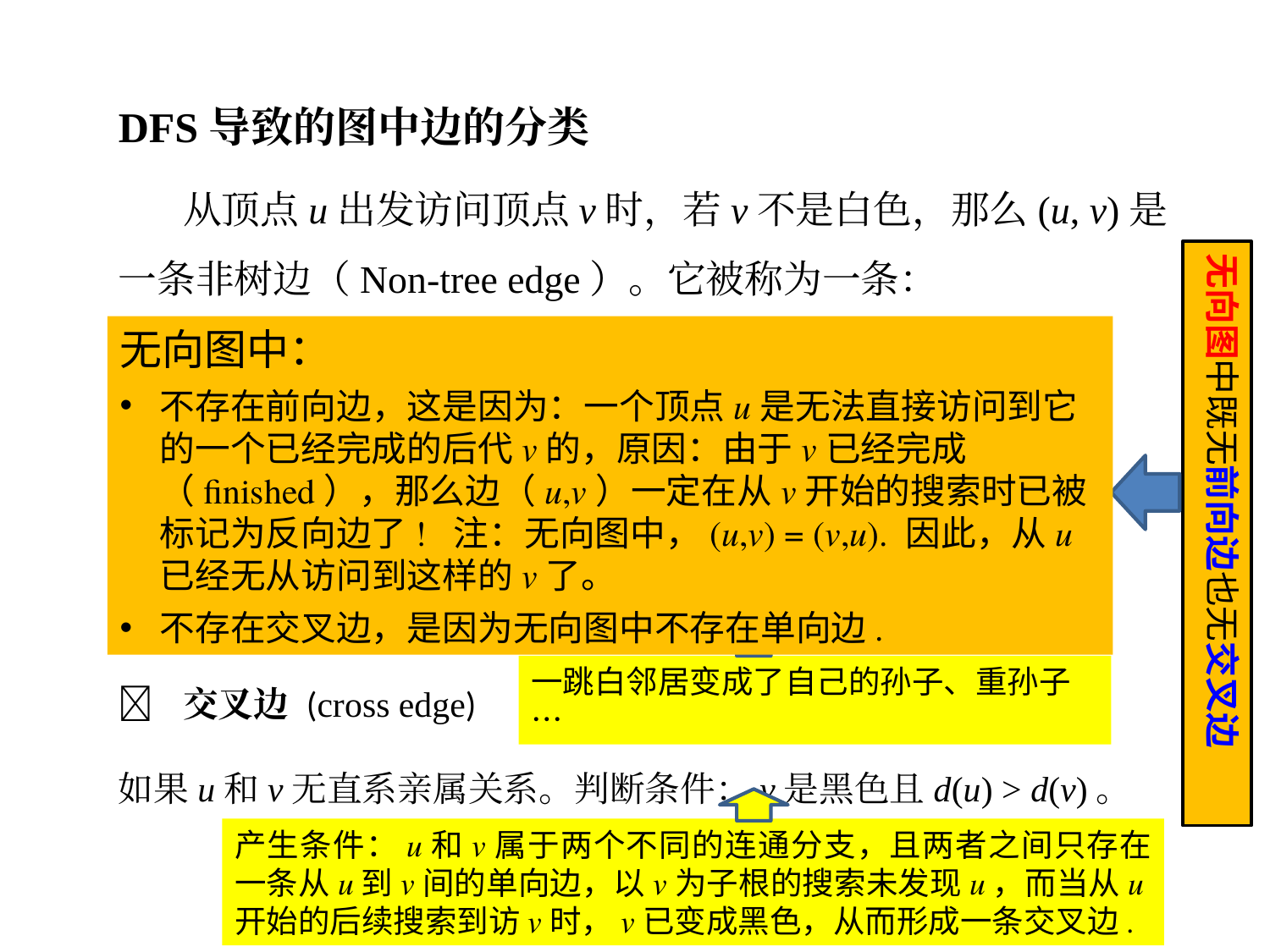

DFS导致的图中边的分类
从顶点u出发访问顶点v时，若v不是白色，那么(u, v)是一条非树边（Non-tree edge）。它被称为一条：
•	反向边 (back edge)
如果v是u的一个祖先。判断条件：v是灰色。
•	前向边 (forward edge)
如果v是u的一个后代。判断条件：v是黑色且d(u) < d(v)。
•	交叉边 (cross edge)
如果u和v无直系亲属关系。判断条件：v是黑色且d(u) > d(v)。
无向图中既无前向边也无交叉边
无向图中：
不存在前向边，这是因为：一个顶点u是无法直接访问到它的一个已经完成的后代v的，原因：由于v已经完成（finished），那么边（u,v）一定在从v开始的搜索时已被标记为反向边了!  注：无向图中，(u,v) = (v,u). 因此，从u已经无从访问到这样的v了。
不存在交叉边，是因为无向图中不存在单向边.

一跳白邻居变成了自己的孙子、重孙子…

产生条件：u和v属于两个不同的连通分支，且两者之间只存在一条从u到v间的单向边，以v为子根的搜索未发现u，而当从u开始的后续搜索到访v时，v已变成黑色，从而形成一条交叉边.
8-31